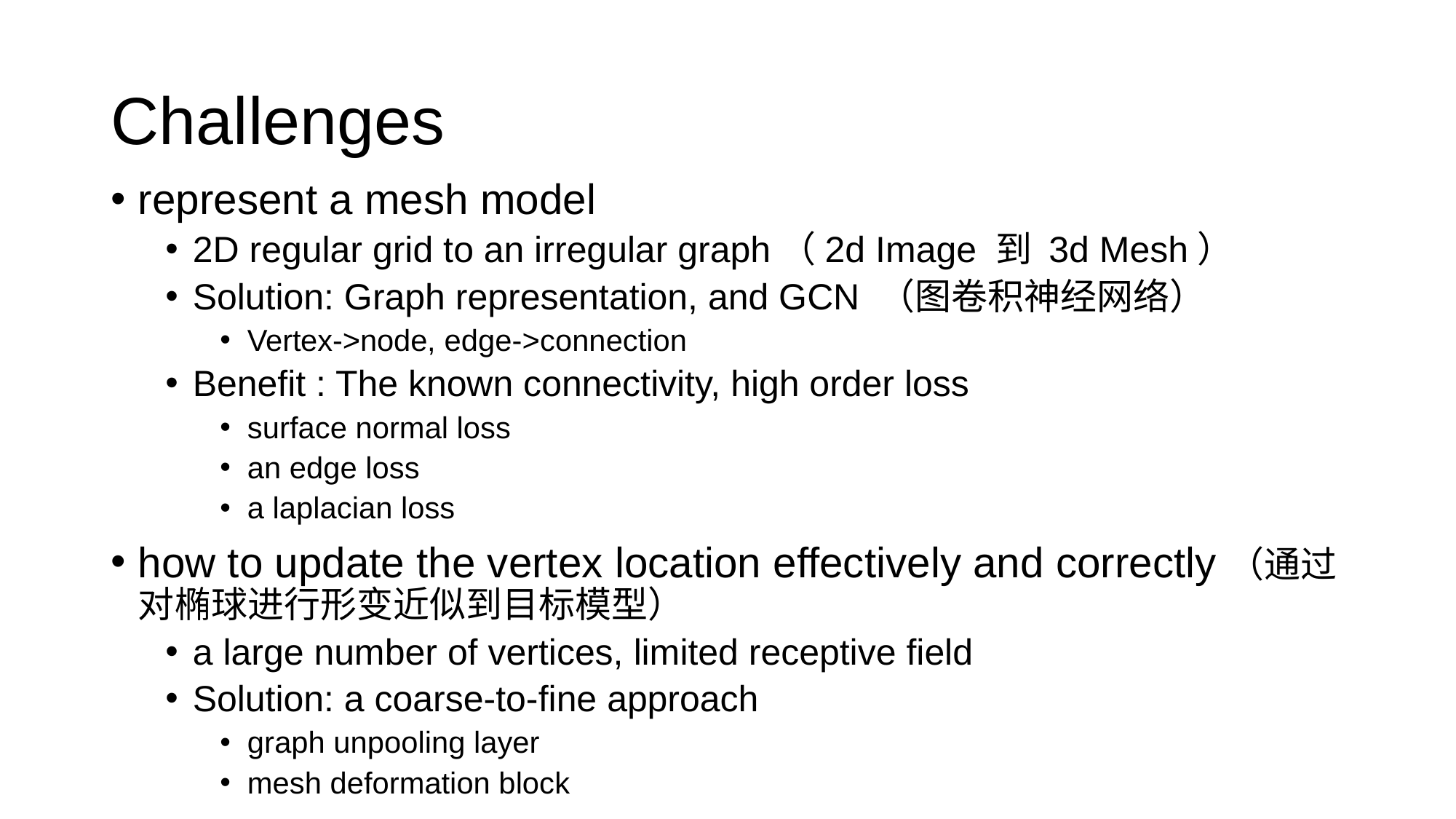

# Challenges
represent a mesh model
2D regular grid to an irregular graph（2d Image 到 3d Mesh）
Solution: Graph representation, and GCN （图卷积神经网络）
Vertex->node, edge->connection
Benefit : The known connectivity, high order loss
surface normal loss
an edge loss
a laplacian loss
how to update the vertex location effectively and correctly（通过对椭球进行形变近似到目标模型）
a large number of vertices, limited receptive field
Solution: a coarse-to-fine approach
graph unpooling layer
mesh deformation block